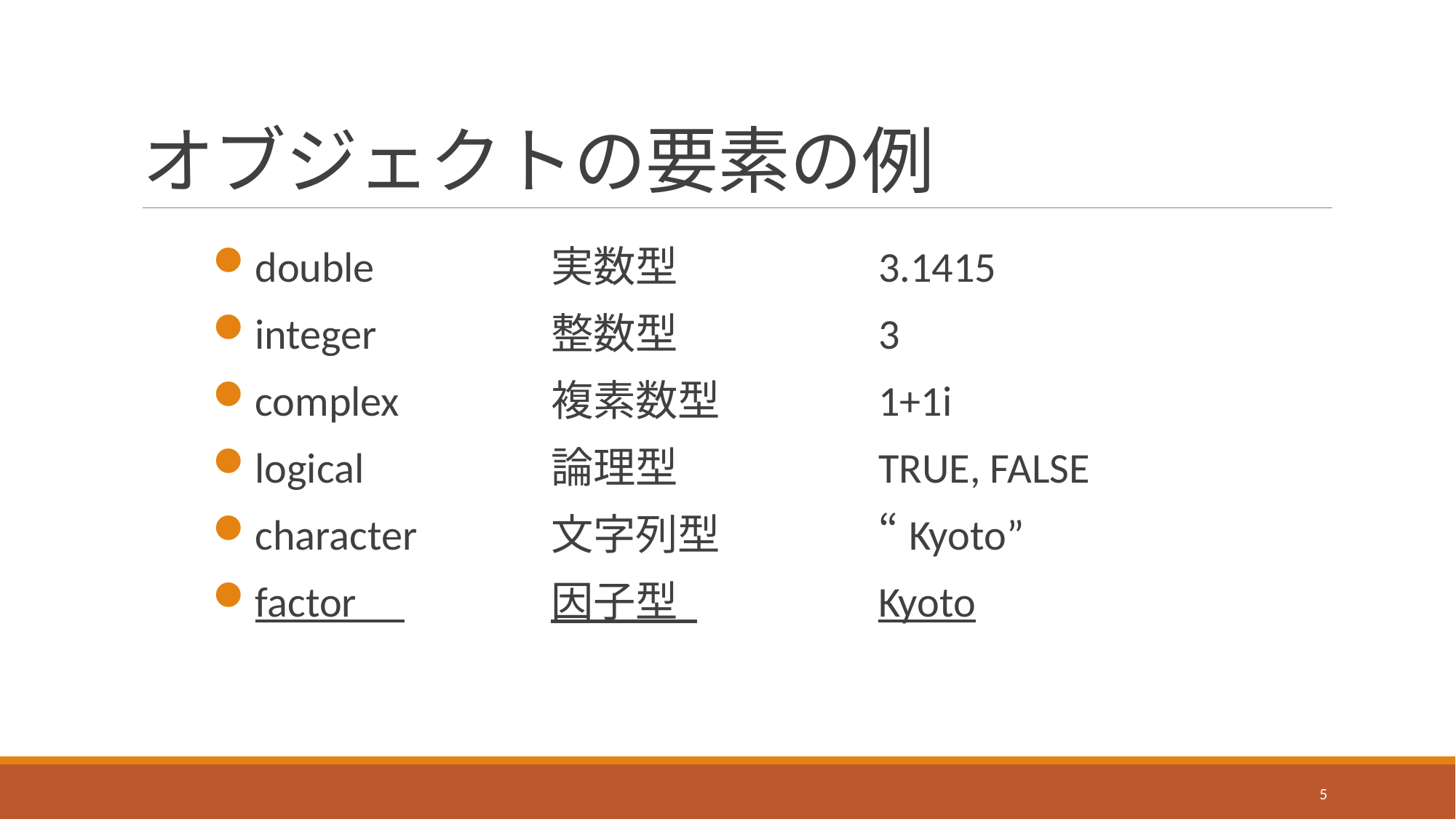

# オブジェクトの要素の例
double   		実数型		3.1415
integer   		整数型		3
complex  		複素数型		1+1i
logical    		論理型 		TRUE, FALSE
character 		文字列型		“Kyoto”
factor     		因子型  		Kyoto

5